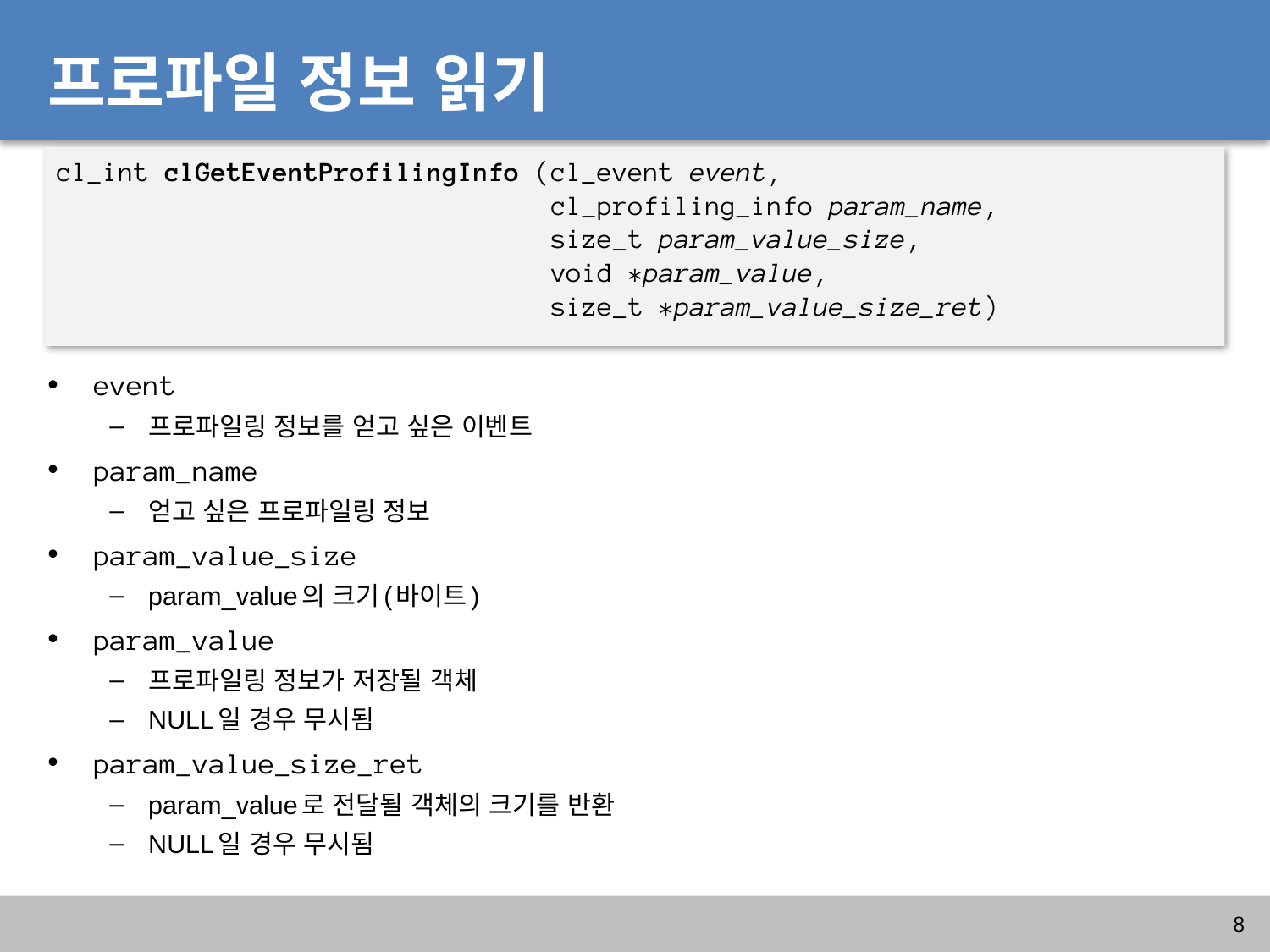

# 프로파일 정보 읽기
cl_int clGetEventProfilingInfo (cl_event event,
                                cl_profiling_info param_name,
                                size_t param_value_size,
                                void *param_value,
                                size_t *param_value_size_ret)
event
프로파일링 정보를 얻고 싶은 이벤트
param_name
얻고 싶은 프로파일링 정보
param_value_size
param_value의 크기(바이트)
param_value
프로파일링 정보가 저장될 객체
NULL일 경우 무시됨
param_value_size_ret
param_value로 전달될 객체의 크기를 반환
NULL일 경우 무시됨

8